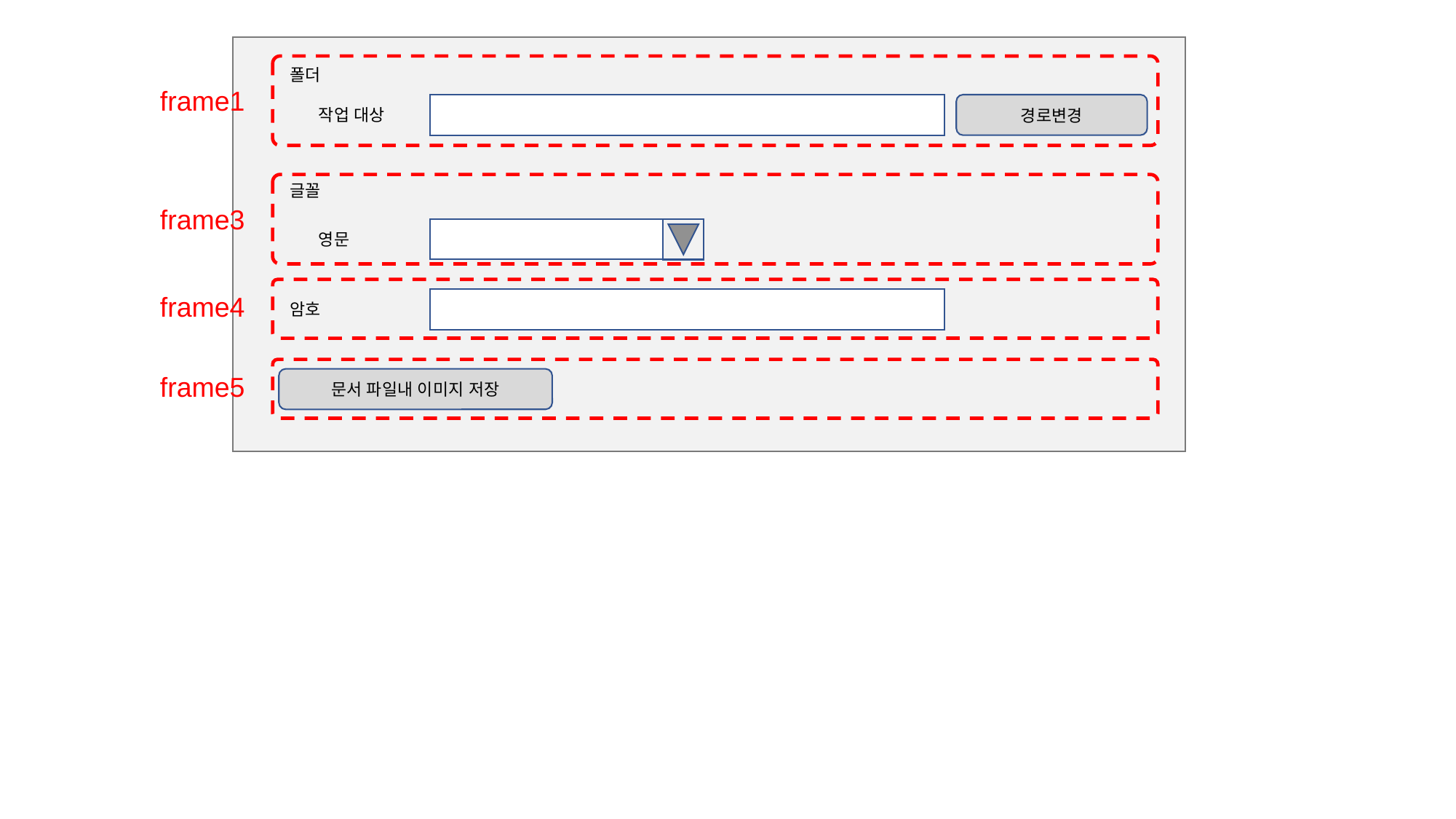

폴더
frame1

경로변경
작업 대상

글꼴
frame3

영문

frame4

암호

frame5
문서 파일내 이미지 저장